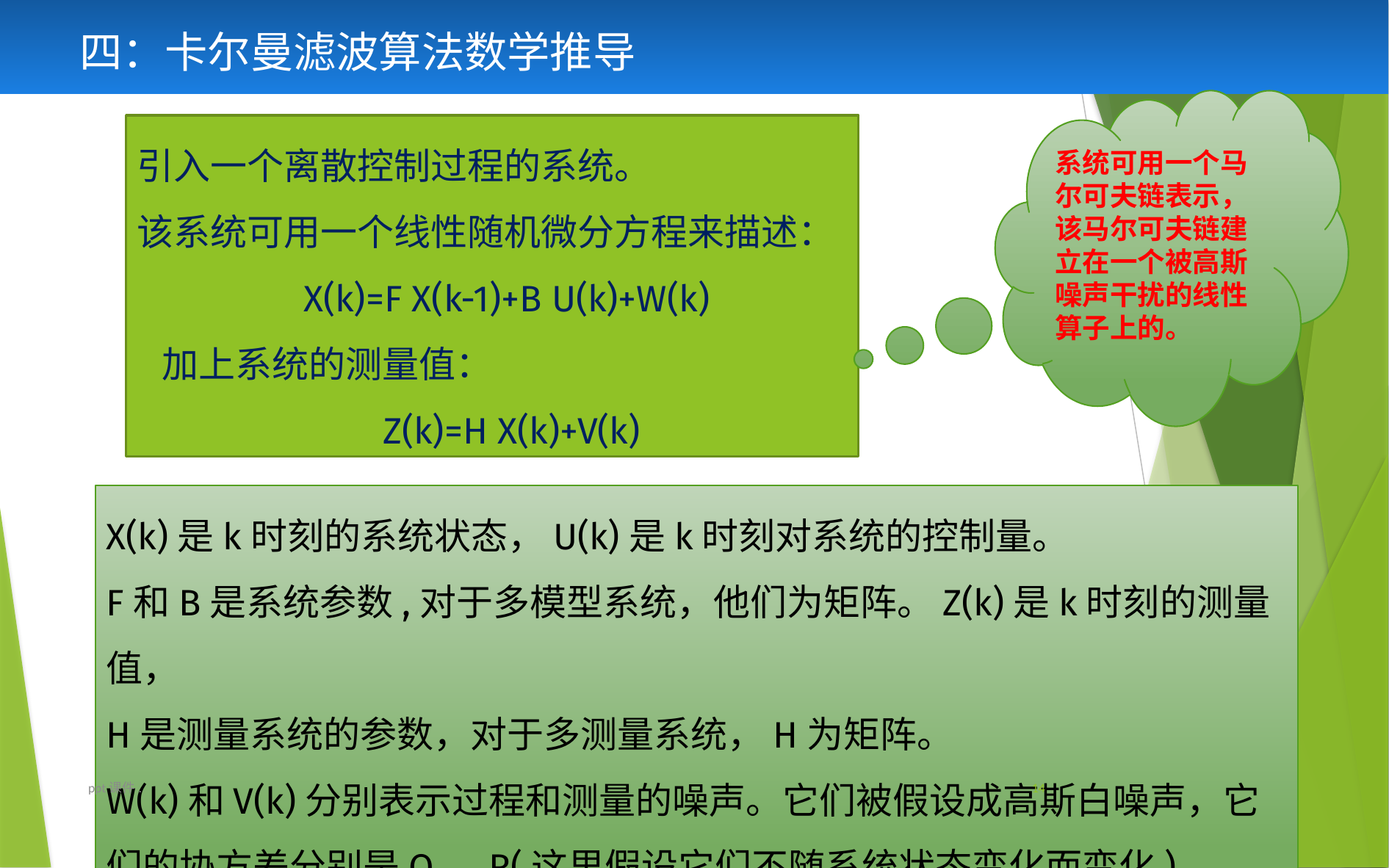

四：卡尔曼滤波算法数学推导
系统可用一个马尔可夫链表示，该马尔可夫链建立在一个被高斯噪声干扰的线性算子上的。
引入一个离散控制过程的系统。
该系统可用一个线性随机微分方程来描述：
    X(k)=F X(k-1)+B U(k)+W(k)
  加上系统的测量值：
    Z(k)=H X(k)+V(k)
X(k)是k时刻的系统状态，U(k)是k时刻对系统的控制量。
F和B是系统参数,对于多模型系统，他们为矩阵。Z(k)是k时刻的测量值，
H是测量系统的参数，对于多测量系统，H为矩阵。
W(k)和V(k)分别表示过程和测量的噪声。它们被假设成高斯白噪声，它们的协方差分别是Q，R(这里假设它们不随系统状态变化而变化)。
ppt课件.
14